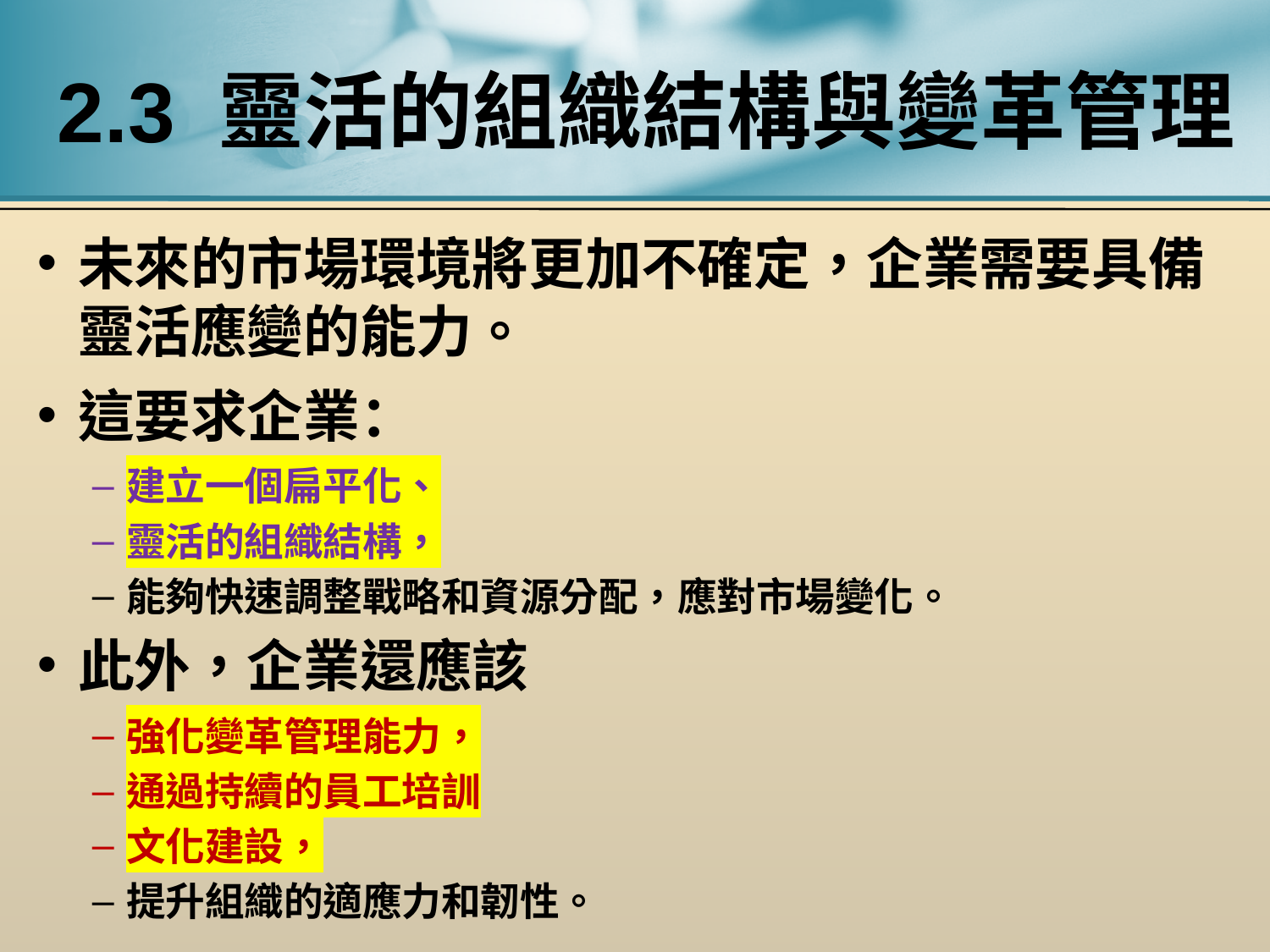

# 2.3 靈活的組織結構與變革管理
未來的市場環境將更加不確定，企業需要具備靈活應變的能力。
這要求企業：
建立一個扁平化、
靈活的組織結構，
能夠快速調整戰略和資源分配，應對市場變化。
此外，企業還應該
強化變革管理能力，
通過持續的員工培訓
文化建設，
提升組織的適應力和韌性。